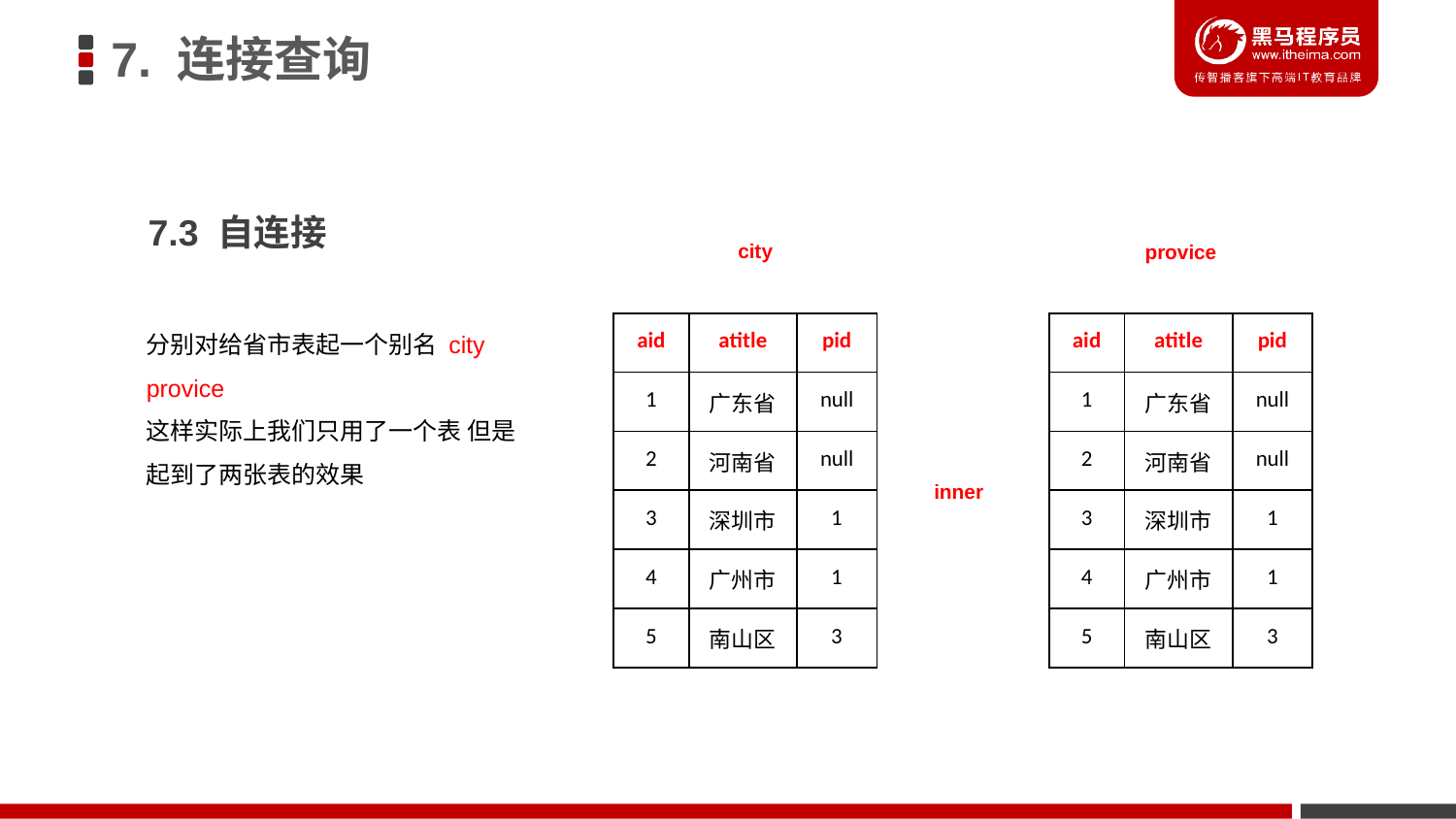

7. 连接查询
7.3 自连接
city
provice
分别对给省市表起一个别名 city provice
这样实际上我们只用了一个表 但是起到了两张表的效果
| aid | atitle | pid |
| --- | --- | --- |
| 1 | 广东省 | null |
| 2 | 河南省 | null |
| 3 | 深圳市 | 1 |
| 4 | 广州市 | 1 |
| 5 | 南山区 | 3 |
| aid | atitle | pid |
| --- | --- | --- |
| 1 | 广东省 | null |
| 2 | 河南省 | null |
| 3 | 深圳市 | 1 |
| 4 | 广州市 | 1 |
| 5 | 南山区 | 3 |
inner